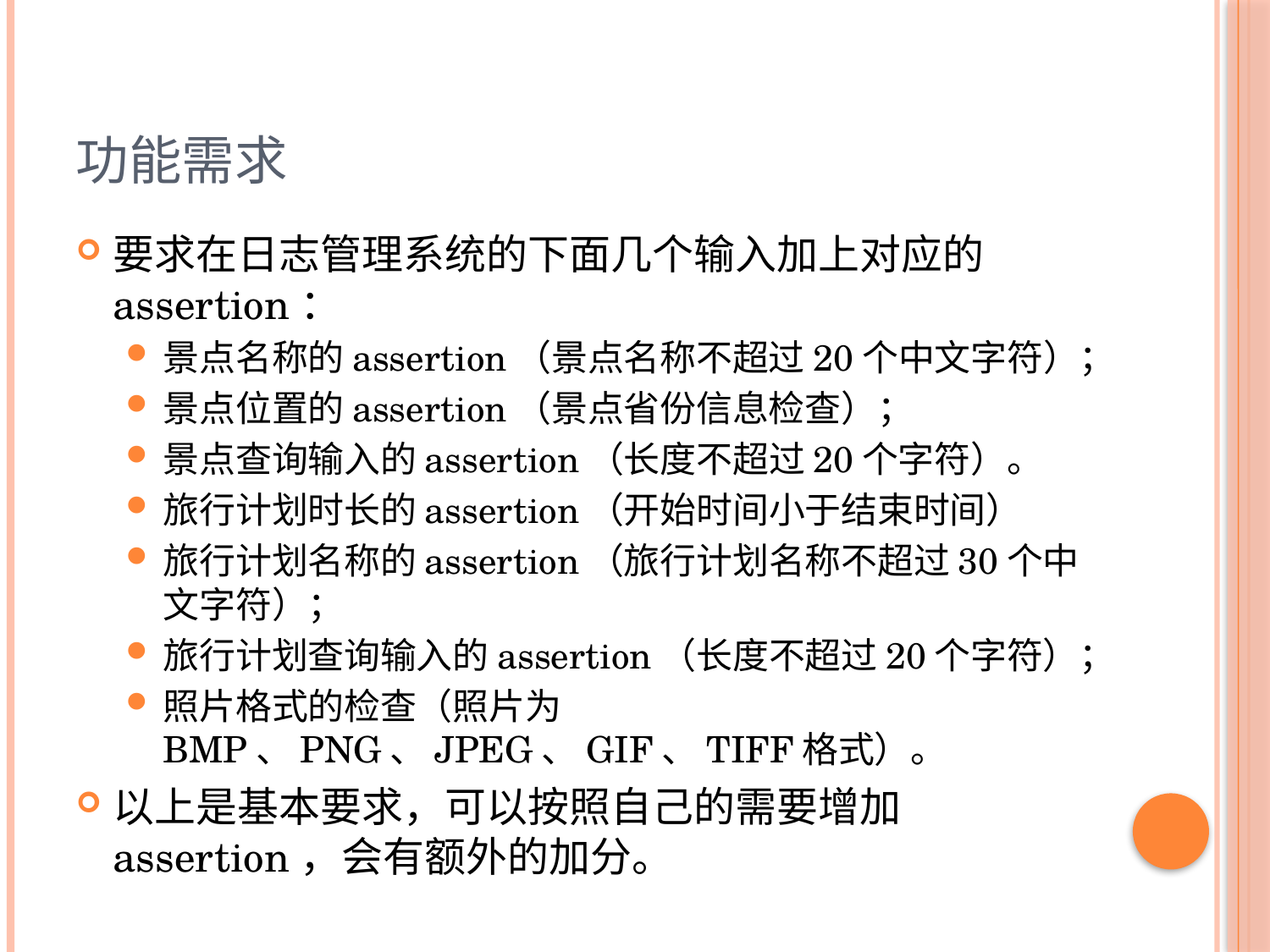

# 功能需求
要求在日志管理系统的下面几个输入加上对应的assertion：
景点名称的assertion（景点名称不超过20个中文字符）；
景点位置的assertion（景点省份信息检查）；
景点查询输入的assertion（长度不超过20个字符）。
旅行计划时长的assertion（开始时间小于结束时间）
旅行计划名称的assertion（旅行计划名称不超过30个中文字符）；
旅行计划查询输入的assertion（长度不超过20个字符）；
照片格式的检查（照片为BMP、PNG、JPEG、GIF、TIFF格式）。
以上是基本要求，可以按照自己的需要增加assertion，会有额外的加分。